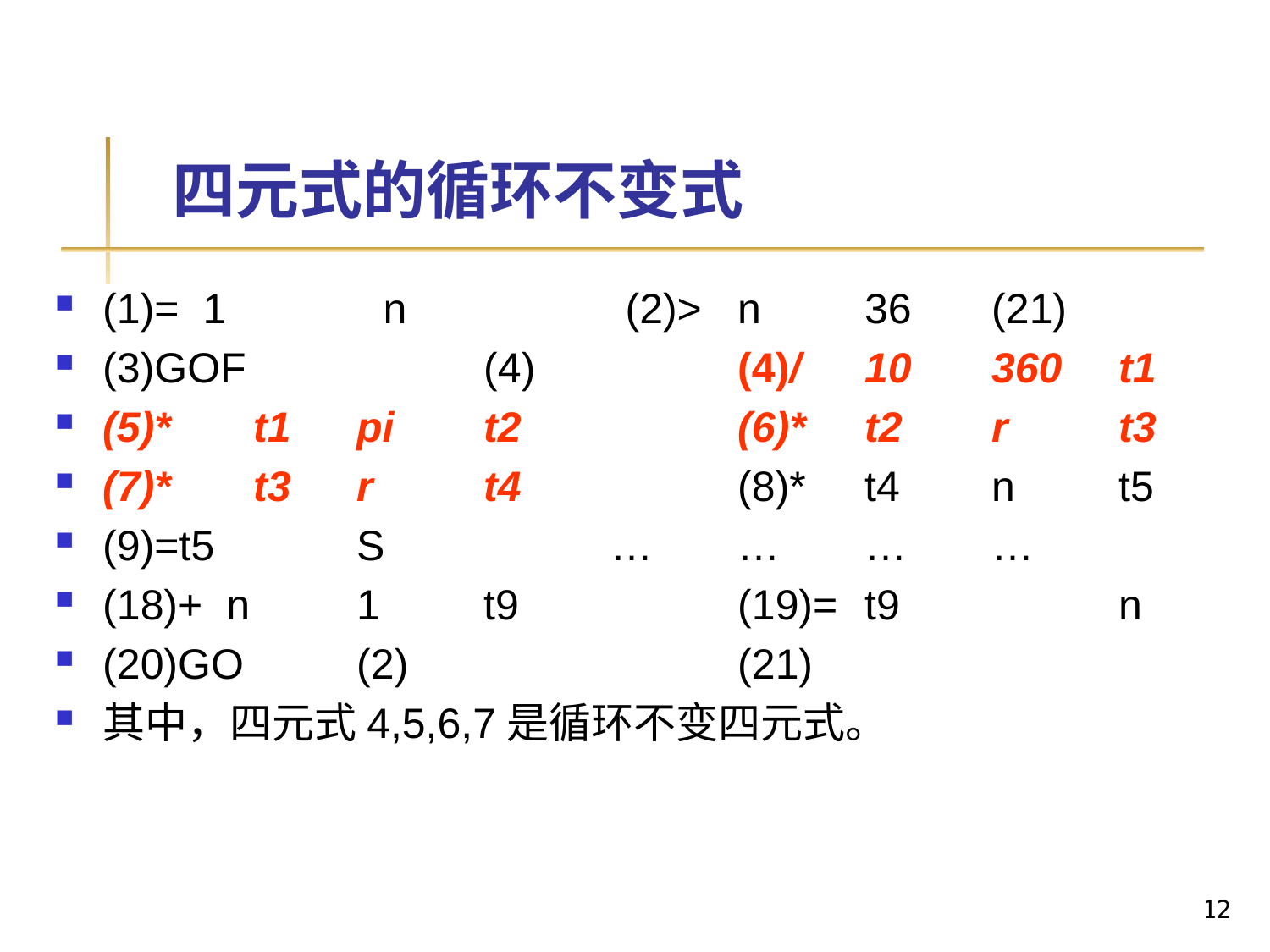

# 四元式的循环不变式
(1)=  1	             n	            (2)>	n	36	(21)
(3)GOF		(4)		(4)/	10	360	t1
(5)*	  t1	pi	t2		(6)*	t2	r	t3
(7)*	  t3	r	t4		(8)*	t4	n	t5
(9)=t5		S		…	…	…	…
(18)+  n	1	t9		(19)=	t9		n
(20)GO	(2)			(21)
其中，四元式4,5,6,7是循环不变四元式。
12